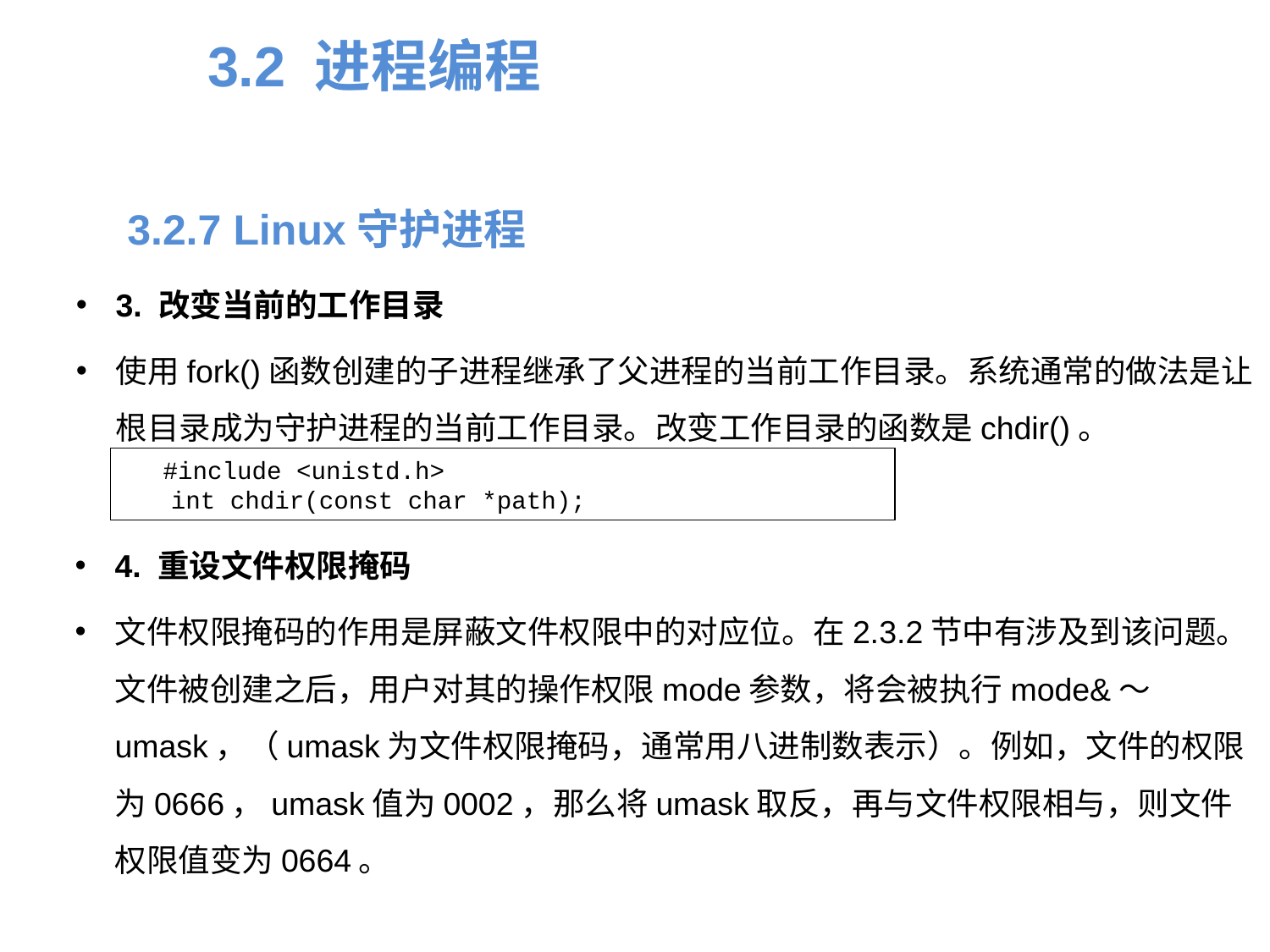

3.2 进程编程
3.2.7 Linux守护进程
3. 改变当前的工作目录
使用fork()函数创建的子进程继承了父进程的当前工作目录。系统通常的做法是让根目录成为守护进程的当前工作目录。改变工作目录的函数是chdir()。
#include <unistd.h>
int chdir(const char *path);
4. 重设文件权限掩码
文件权限掩码的作用是屏蔽文件权限中的对应位。在2.3.2节中有涉及到该问题。文件被创建之后，用户对其的操作权限mode参数，将会被执行mode&～umask，（umask为文件权限掩码，通常用八进制数表示）。例如，文件的权限为0666，umask值为0002，那么将umask取反，再与文件权限相与，则文件权限值变为0664。